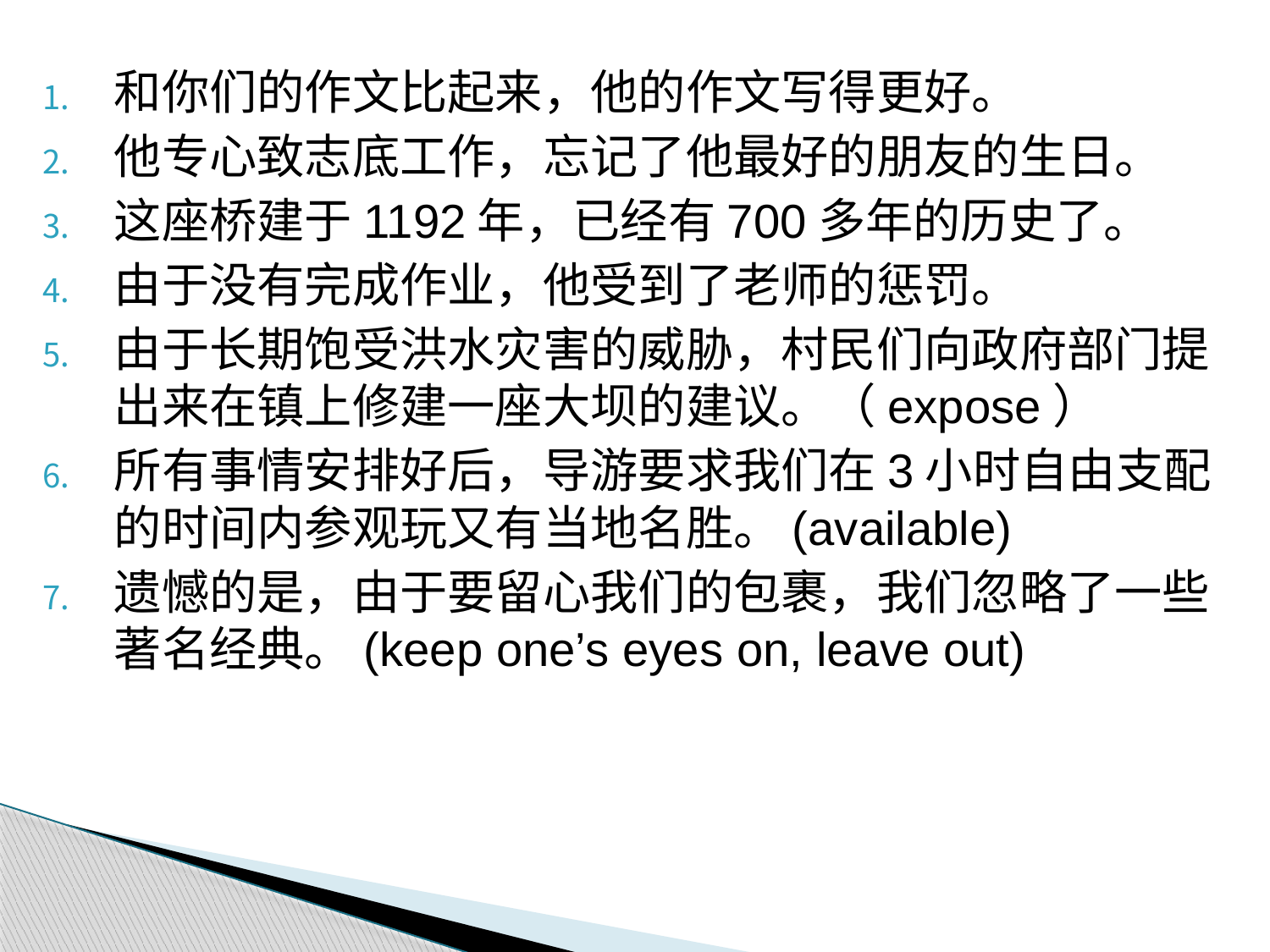

和你们的作文比起来，他的作文写得更好。
他专心致志底工作，忘记了他最好的朋友的生日。
这座桥建于1192年，已经有700多年的历史了。
由于没有完成作业，他受到了老师的惩罚。
由于长期饱受洪水灾害的威胁，村民们向政府部门提出来在镇上修建一座大坝的建议。（expose）
所有事情安排好后，导游要求我们在3小时自由支配的时间内参观玩又有当地名胜。(available)
遗憾的是，由于要留心我们的包裹，我们忽略了一些著名经典。(keep one’s eyes on, leave out)